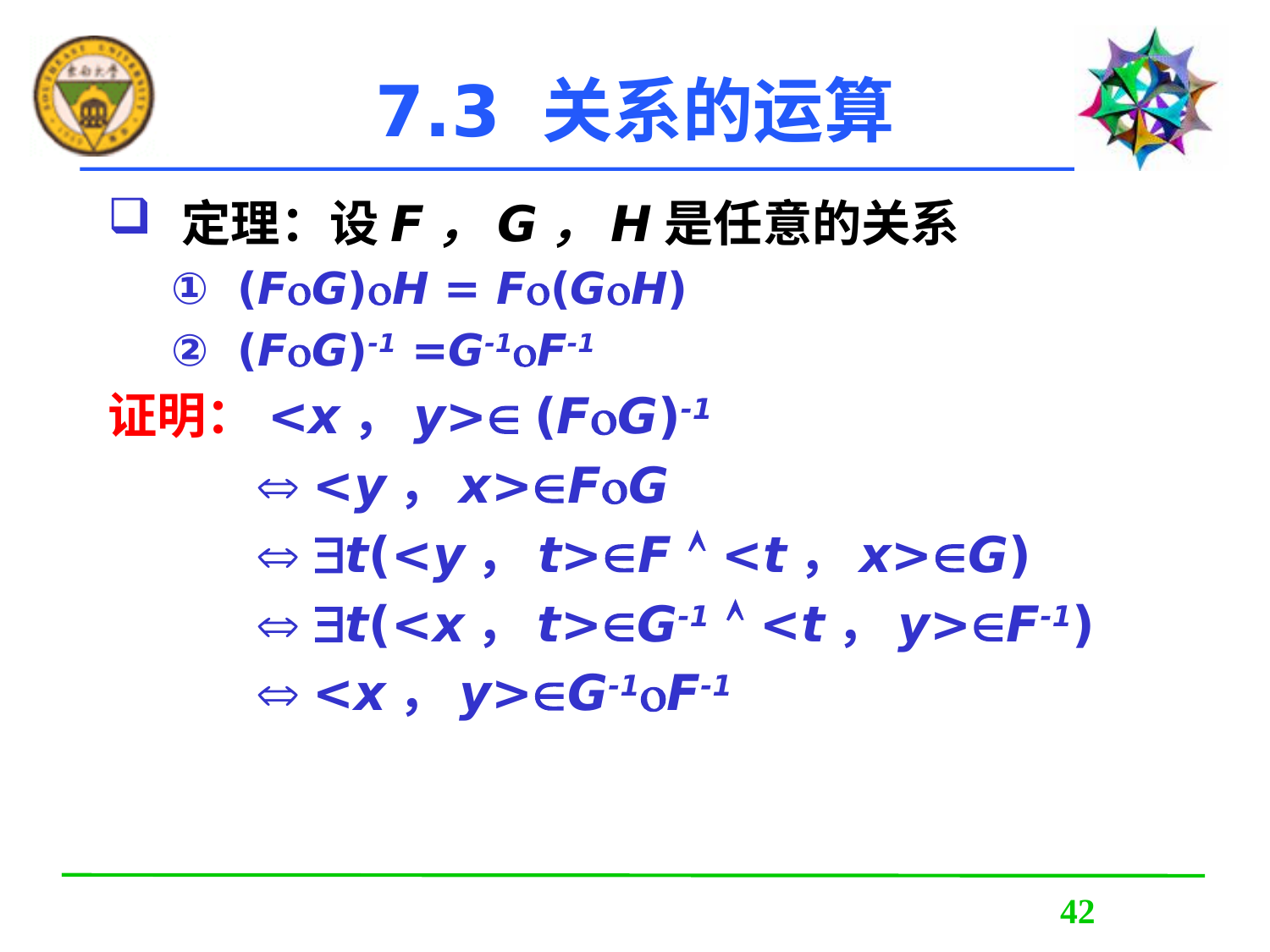

7.3 关系的运算
定理：设F，G，H是任意的关系
(FοG)οH = Fο(GοH)
(FοG)-1 =G-1οF-1
证明：<x，y>∈ (FοG)-1
            ⇔ <y，x>∈FοG
            ⇔ ∃t(<y，t>∈F ∧ <t，x>∈G)
            ⇔ ∃t(<x，t>∈G-1 ∧ <t，y>∈F-1)
            ⇔ <x，y>∈G-1οF-1